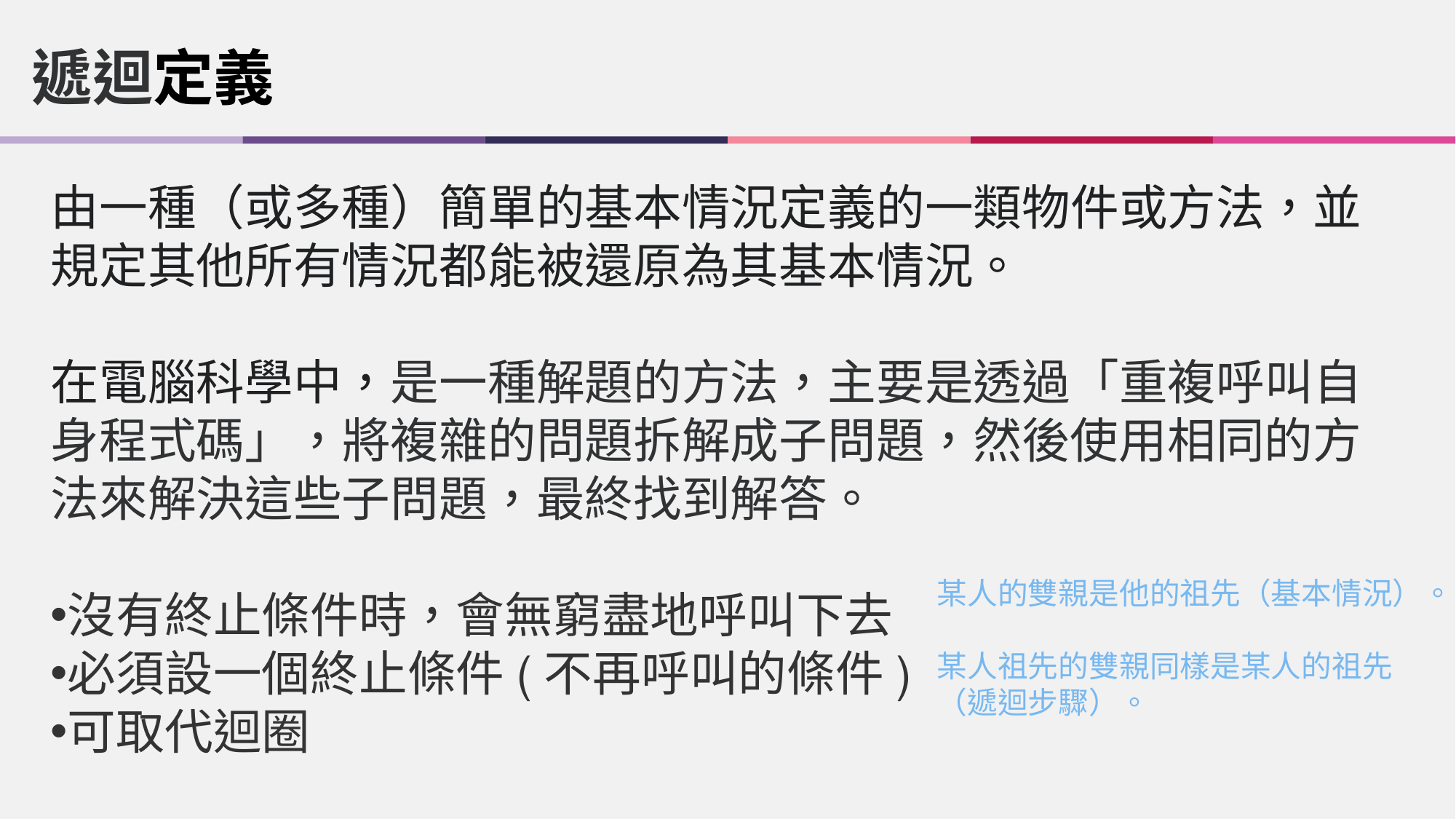

遞迴定義

由一種（或多種）簡單的基本情況定義的一類物件或方法，並規定其他所有情況都能被還原為其基本情況。

在電腦科學中，是一種解題的方法，主要是透過「重複呼叫自身程式碼」，將複雜的問題拆解成子問題，然後使用相同的方法來解決這些子問題，最終找到解答。

沒有終止條件時，會無窮盡地呼叫下去
必須設一個終止條件(不再呼叫的條件)
可取代迴圈
某人的雙親是他的祖先（基本情況）。

某人祖先的雙親同樣是某人的祖先（遞迴步驟）。